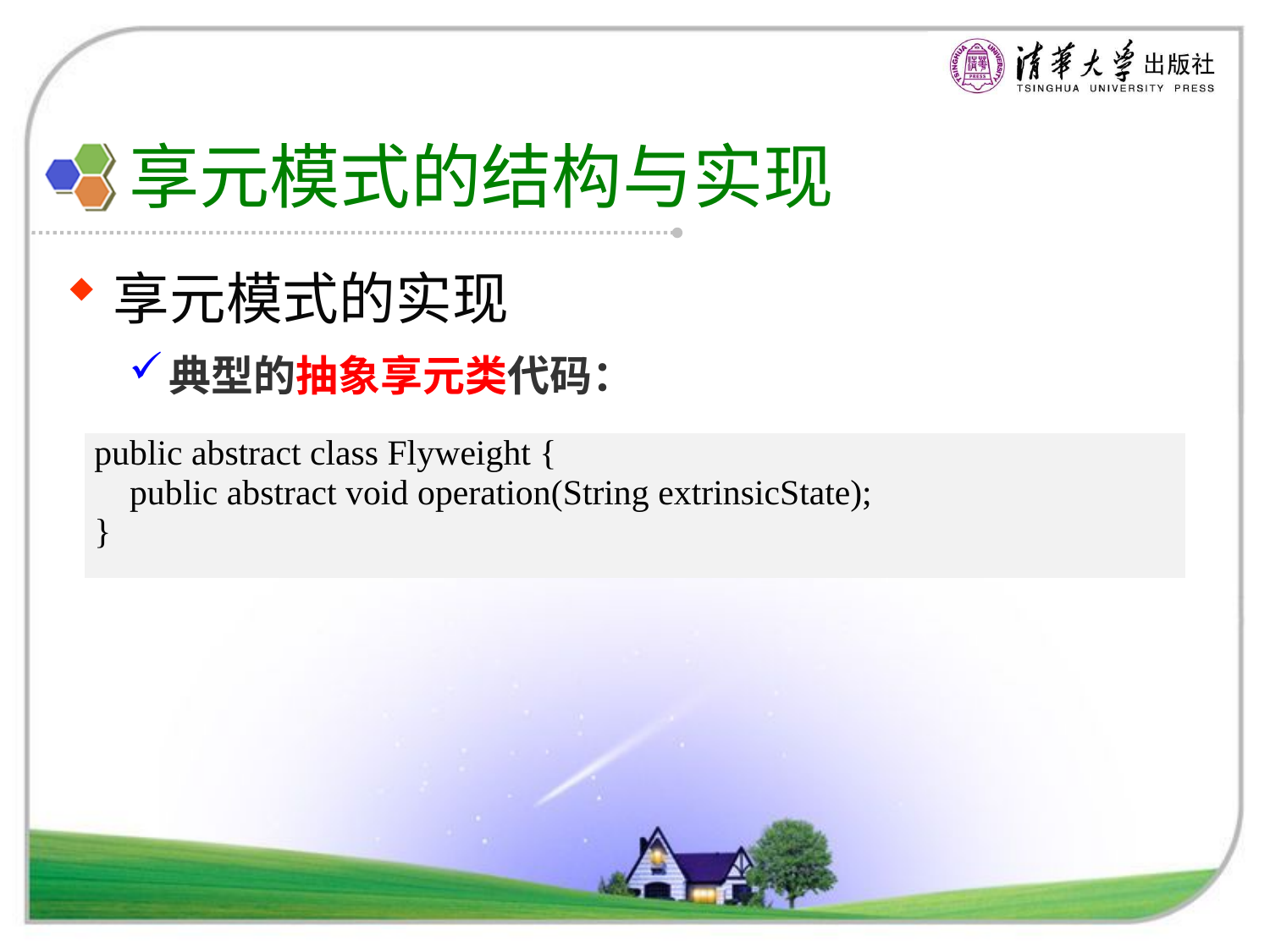

# 享元模式的结构与实现
享元模式的实现
典型的抽象享元类代码：
| public abstract class Flyweight { public abstract void operation(String extrinsicState); } |
| --- |